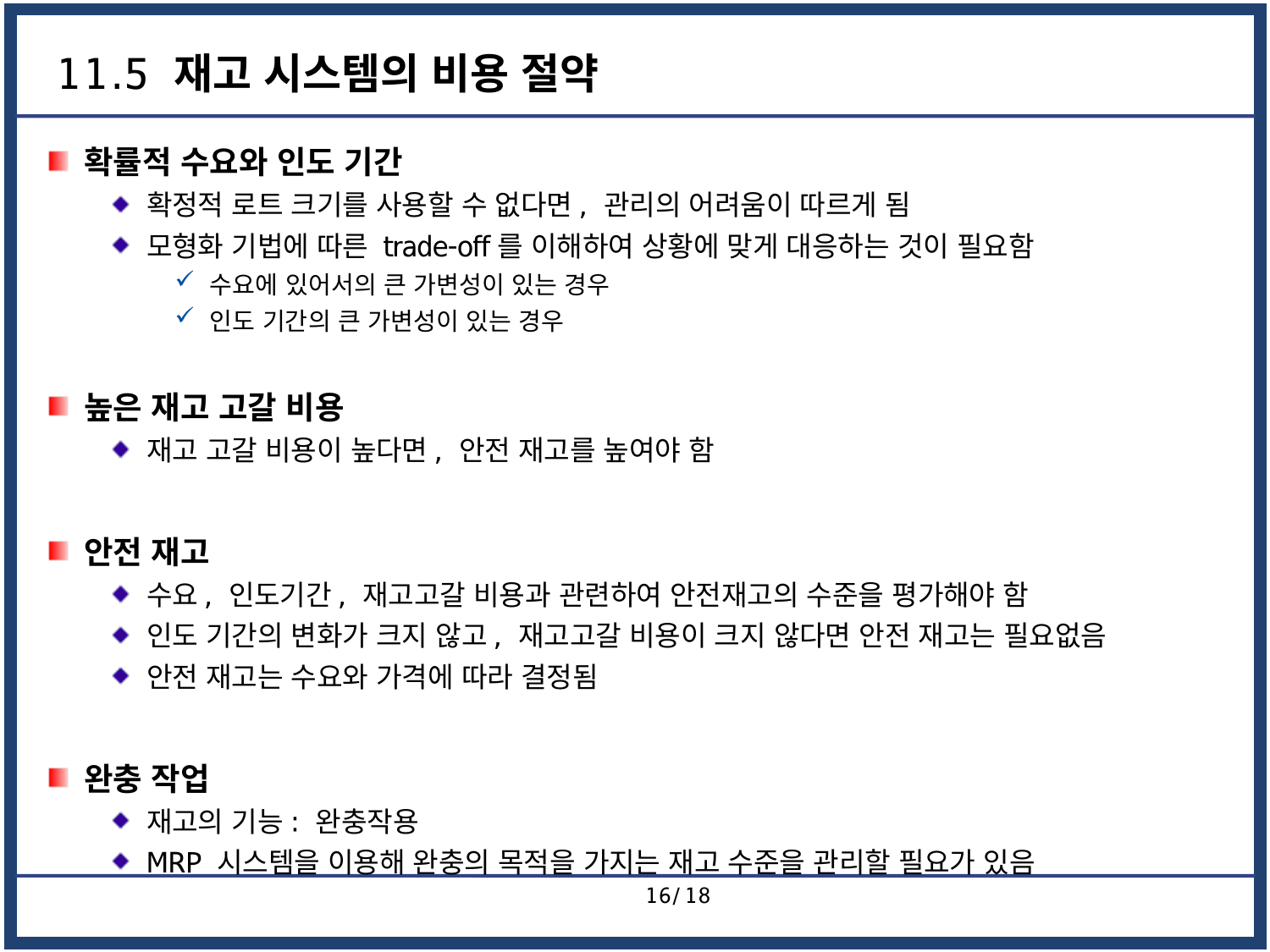

# 11.5 재고 시스템의 비용 절약
확률적 수요와 인도 기간
확정적 로트 크기를 사용할 수 없다면, 관리의 어려움이 따르게 됨
모형화 기법에 따른 trade-off를 이해하여 상황에 맞게 대응하는 것이 필요함
수요에 있어서의 큰 가변성이 있는 경우
인도 기간의 큰 가변성이 있는 경우

높은 재고 고갈 비용
재고 고갈 비용이 높다면, 안전 재고를 높여야 함

안전 재고
수요, 인도기간, 재고고갈 비용과 관련하여 안전재고의 수준을 평가해야 함
인도 기간의 변화가 크지 않고, 재고고갈 비용이 크지 않다면 안전 재고는 필요없음
안전 재고는 수요와 가격에 따라 결정됨

완충 작업
재고의 기능: 완충작용
MRP 시스템을 이용해 완충의 목적을 가지는 재고 수준을 관리할 필요가 있음